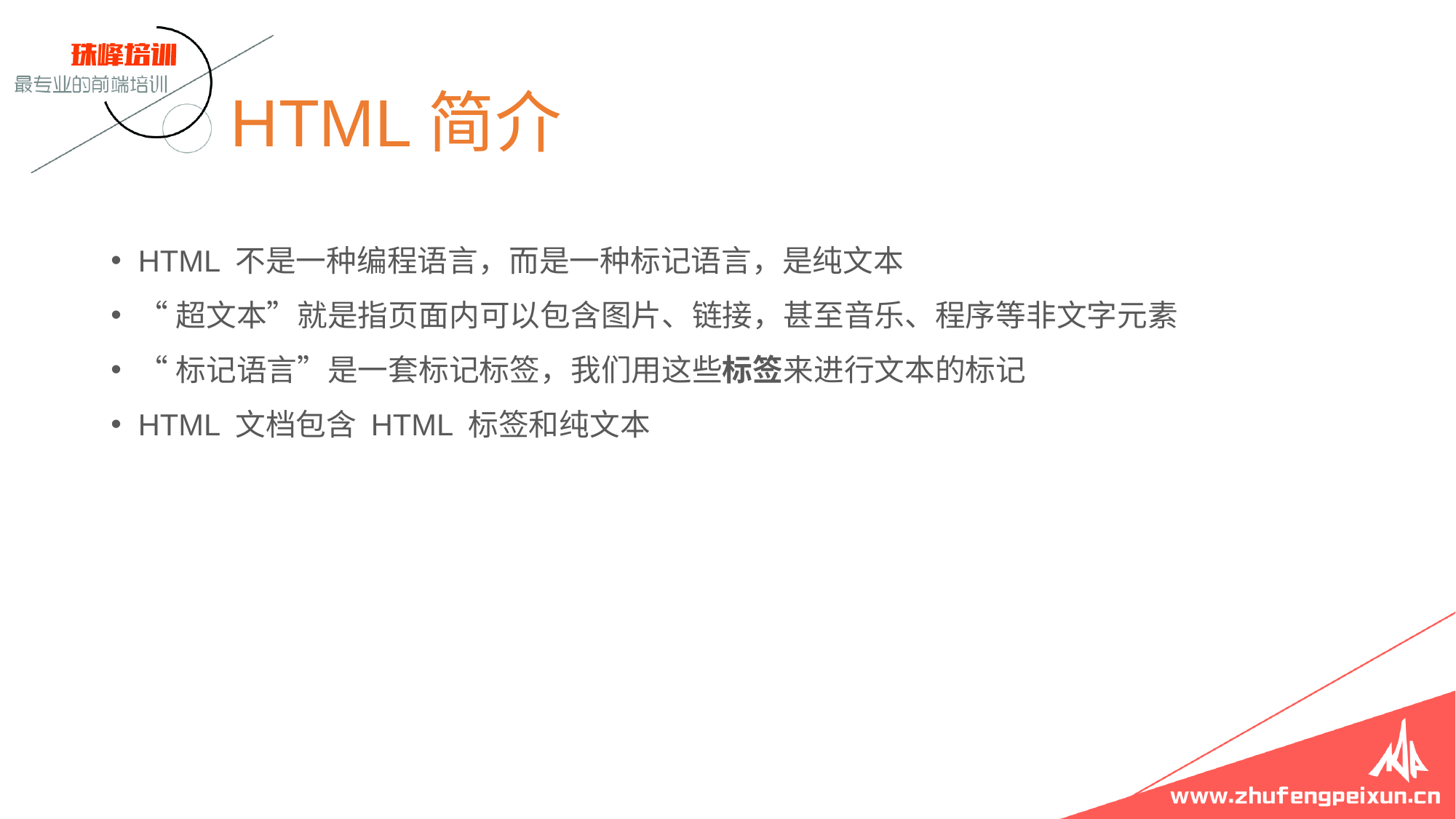

# HTML简介
HTML 不是一种编程语言，而是一种标记语言，是纯文本
“超文本”就是指页面内可以包含图片、链接，甚至音乐、程序等非文字元素
“标记语言”是一套标记标签，我们用这些标签来进行文本的标记
HTML 文档包含 HTML 标签和纯文本